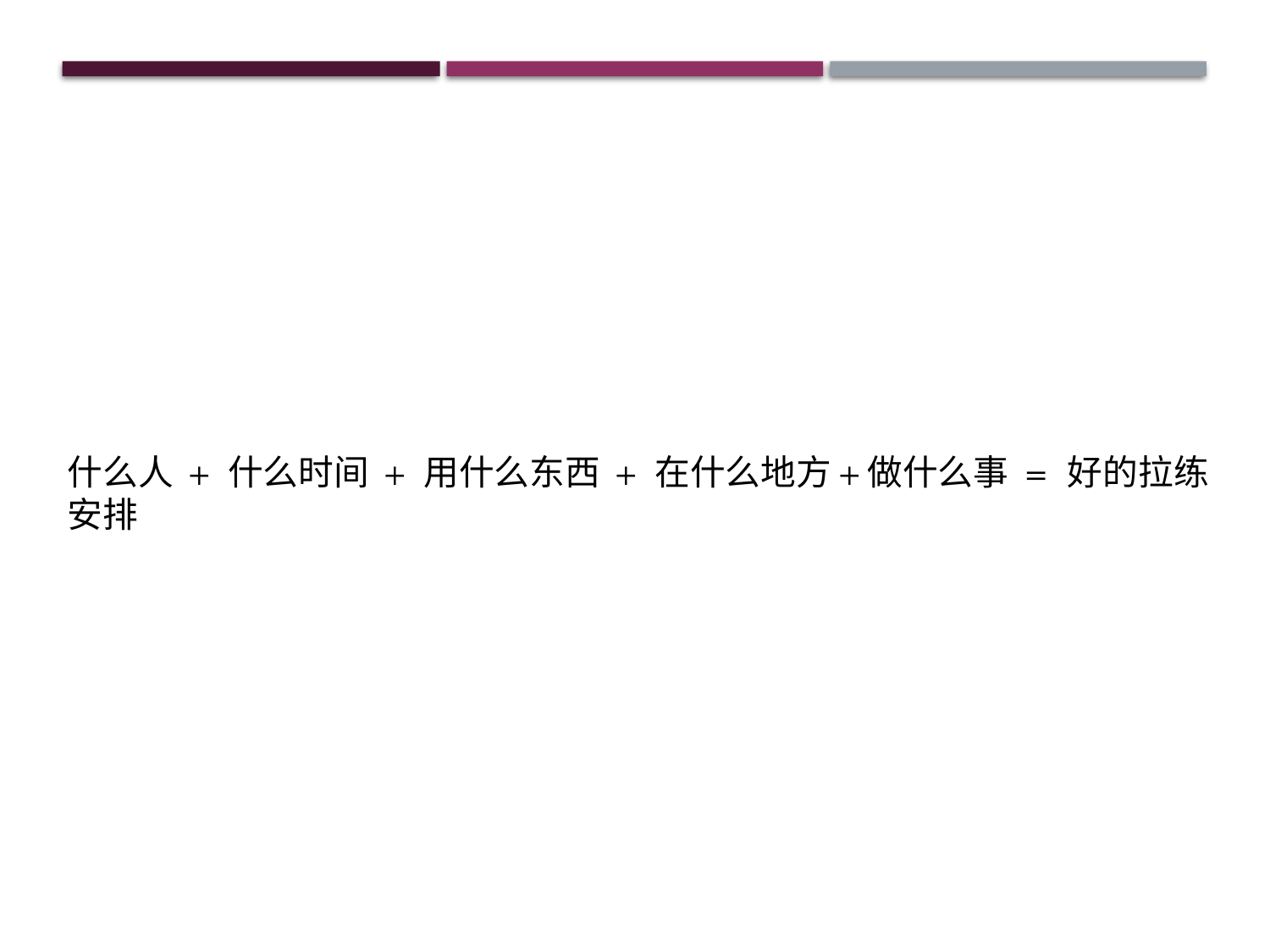

什么人 + 什么时间 + 用什么东西 + 在什么地方+做什么事 = 好的拉练安排